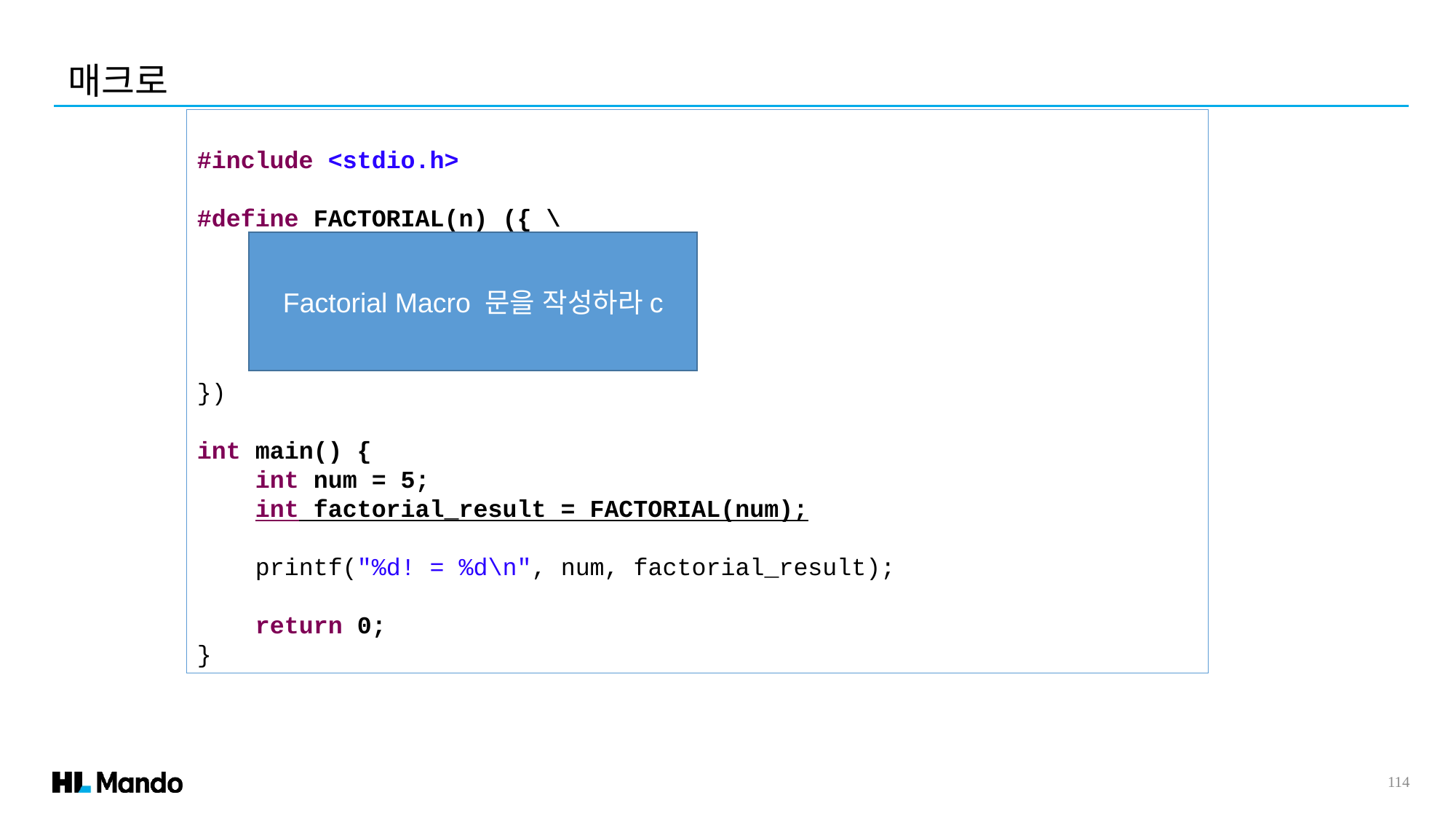

매크로

#include <stdio.h>

#define FACTORIAL(n) ({ \

})

int main() {
    int num = 5;
    int factorial_result = FACTORIAL(num);

    printf("%d! = %d\n", num, factorial_result);

    return 0;
}
Factorial Macro 문을 작성하라c
114